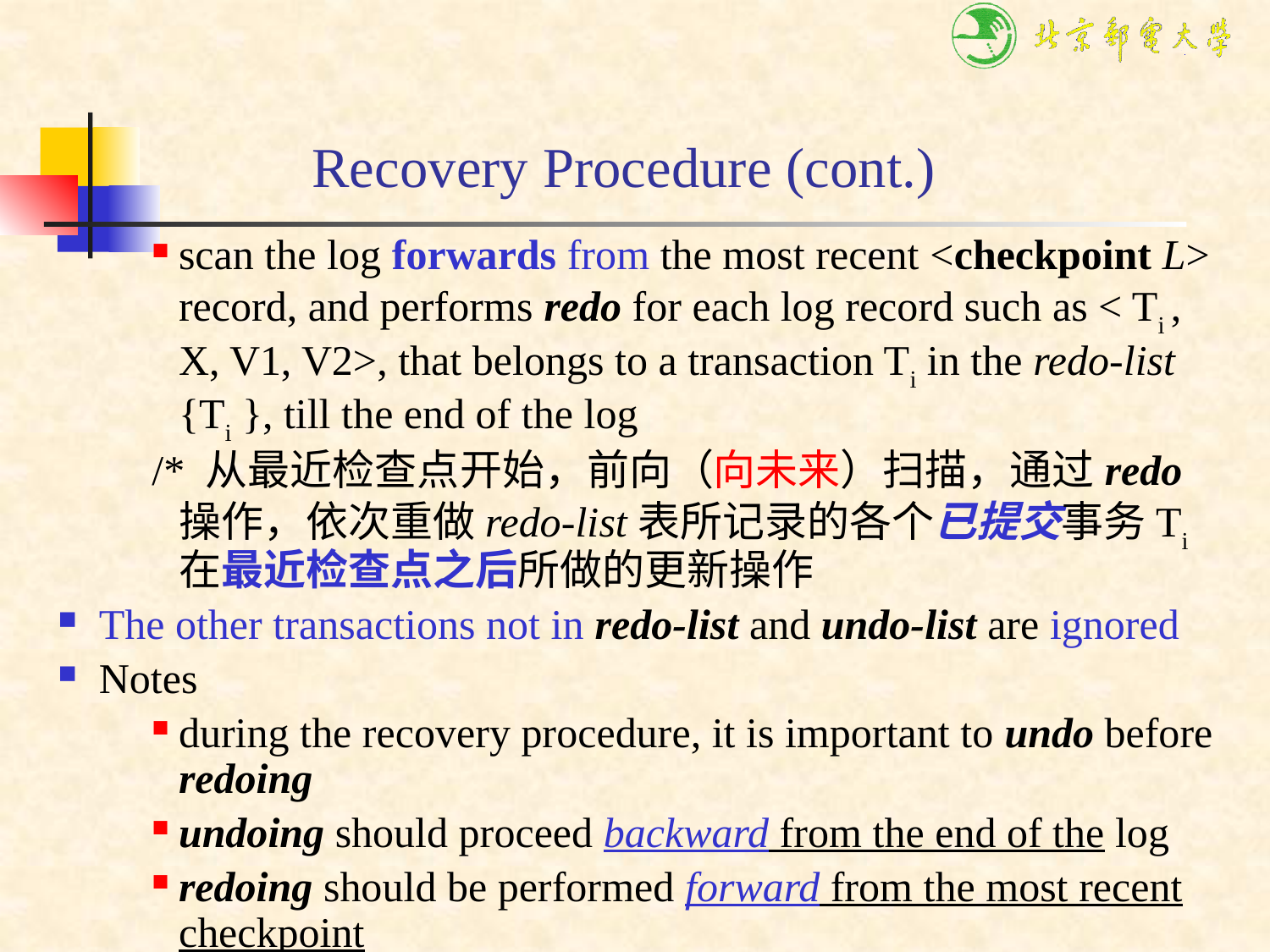

# Recovery Procedure (cont.)
scan the log forwards from the most recent <checkpoint L> record, and performs redo for each log record such as < Ti , X, V1, V2>, that belongs to a transaction Ti in the redo-list {Ti }, till the end of the log
/* 从最近检查点开始，前向（向未来）扫描，通过redo操作，依次重做redo-list表所记录的各个已提交事务Ti在最近检查点之后所做的更新操作
The other transactions not in redo-list and undo-list are ignored
Notes
during the recovery procedure, it is important to undo before redoing
undoing should proceed backward from the end of the log
redoing should be performed forward from the most recent checkpoint
73